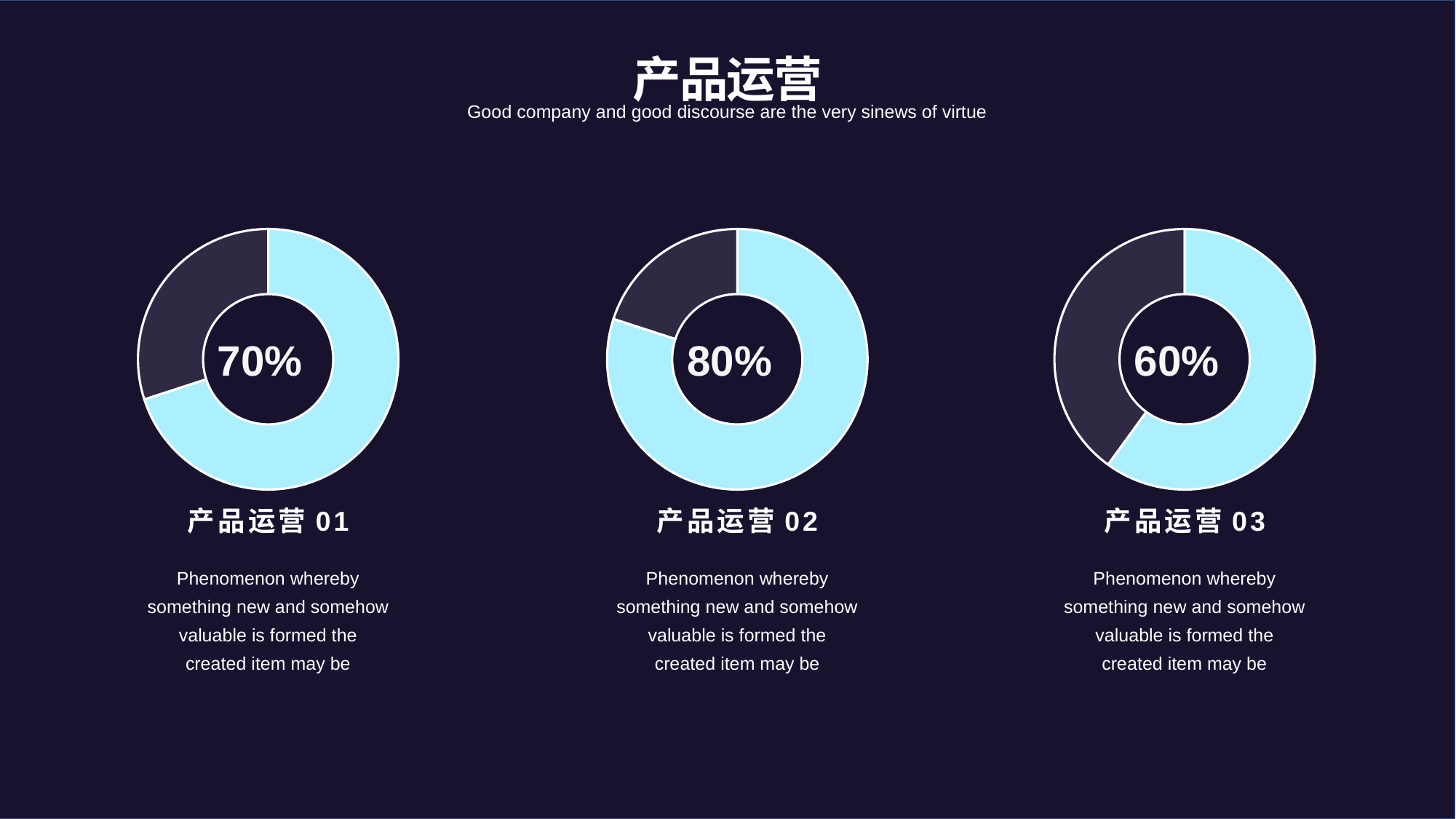

产品运营
Good company and good discourse are the very sinews of virtue

### Chart

| Category | Sales |
|---|---|
| 1 | 70.0 |
| 2 | 30.0 |
70%

### Chart

| Category | Sales |
|---|---|
| 1 | 80.0 |
| 2 | 20.0 |
80%

### Chart

| Category | Sales |
|---|---|
| 1 | 60.0 |
| 2 | 40.0 |
60%
产品运营01
Phenomenon whereby something new and somehow valuable is formed the created item may be
产品运营02
Phenomenon whereby something new and somehow valuable is formed the created item may be
产品运营03
Phenomenon whereby something new and somehow valuable is formed the created item may be